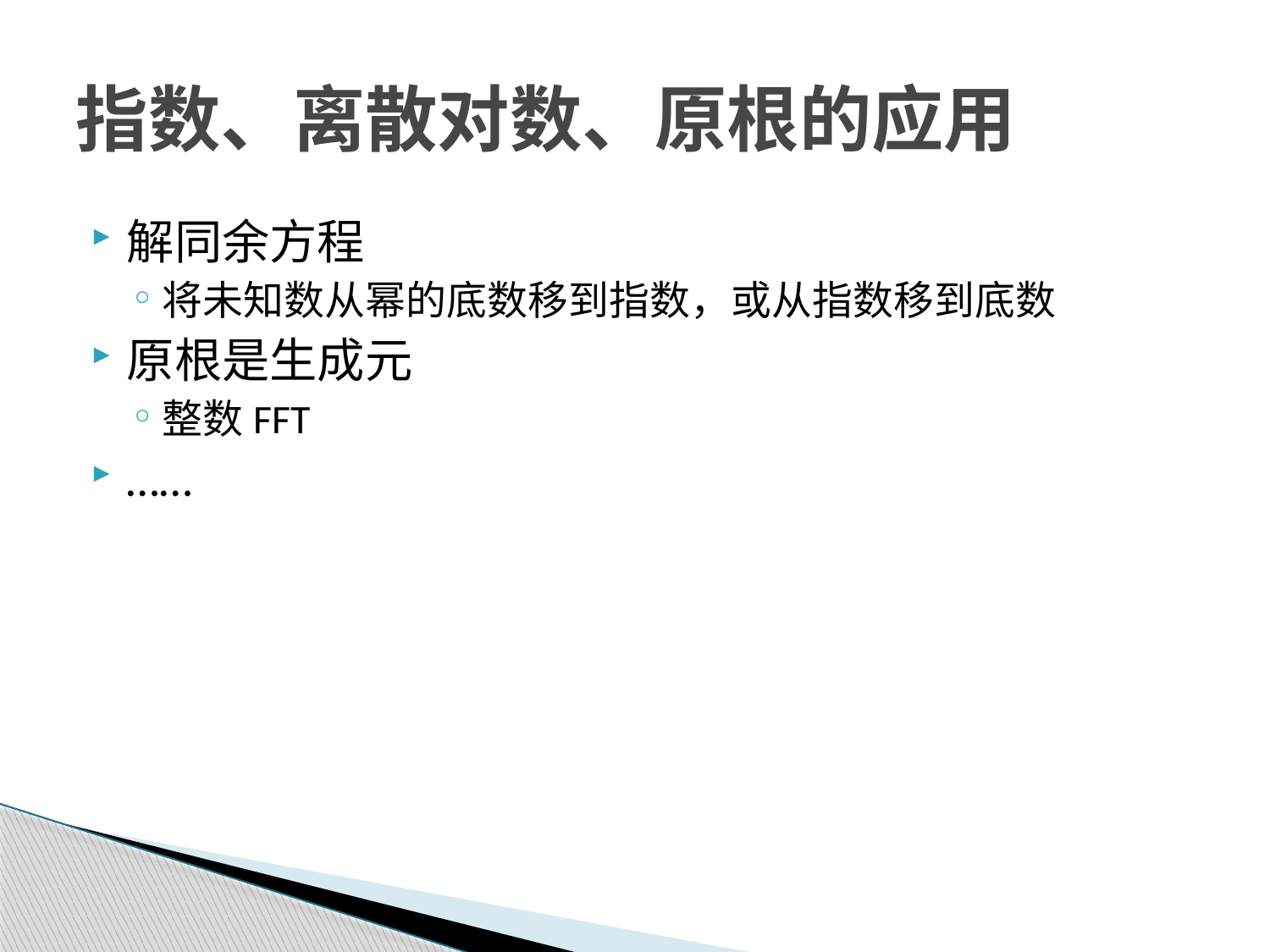

# 指数、离散对数、原根的应用
解同余方程
将未知数从幂的底数移到指数，或从指数移到底数
原根是生成元
整数FFT
……